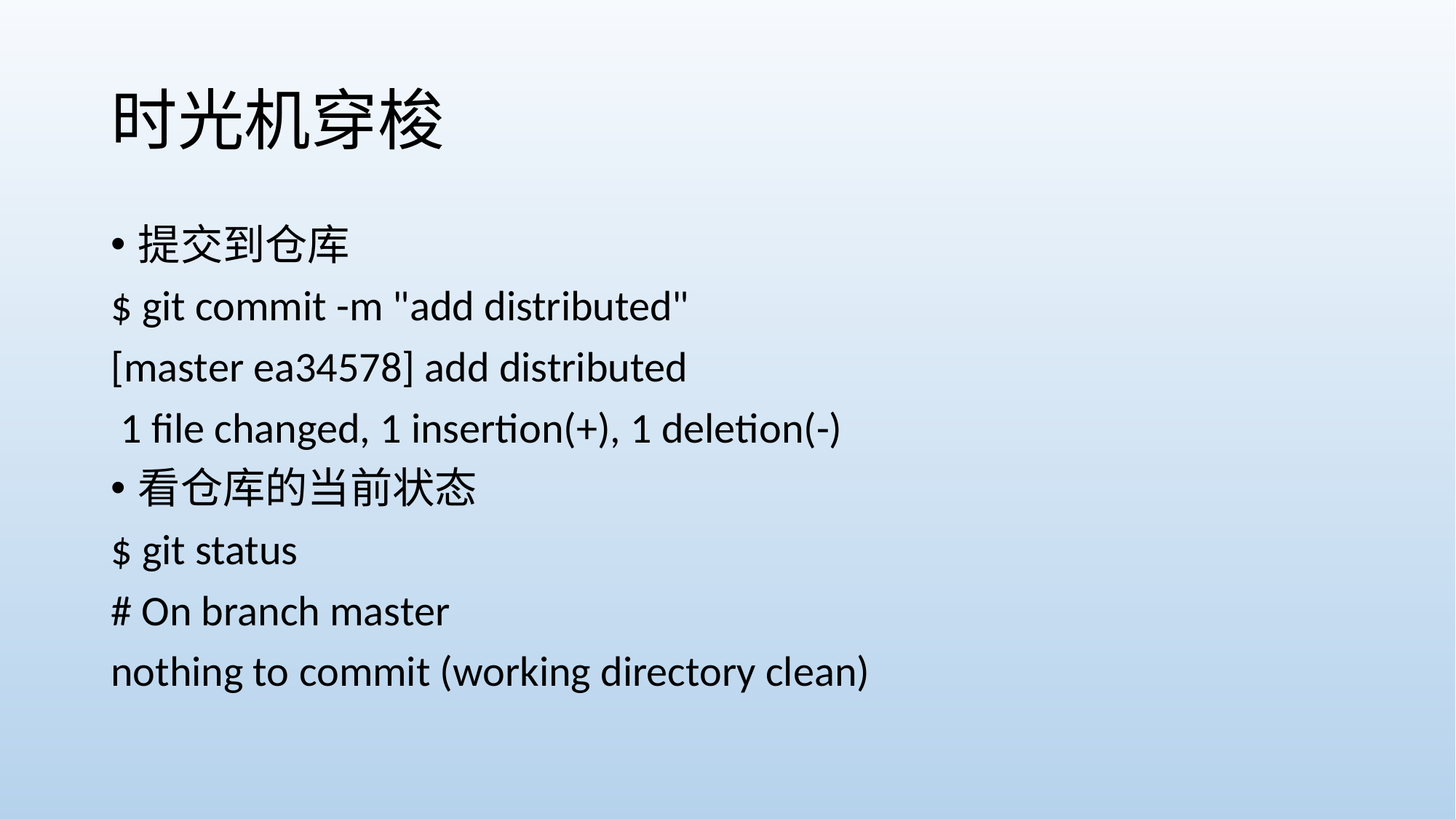

# 时光机穿梭
提交到仓库
$ git commit -m "add distributed"
[master ea34578] add distributed
 1 file changed, 1 insertion(+), 1 deletion(-)
看仓库的当前状态
$ git status
# On branch master
nothing to commit (working directory clean)